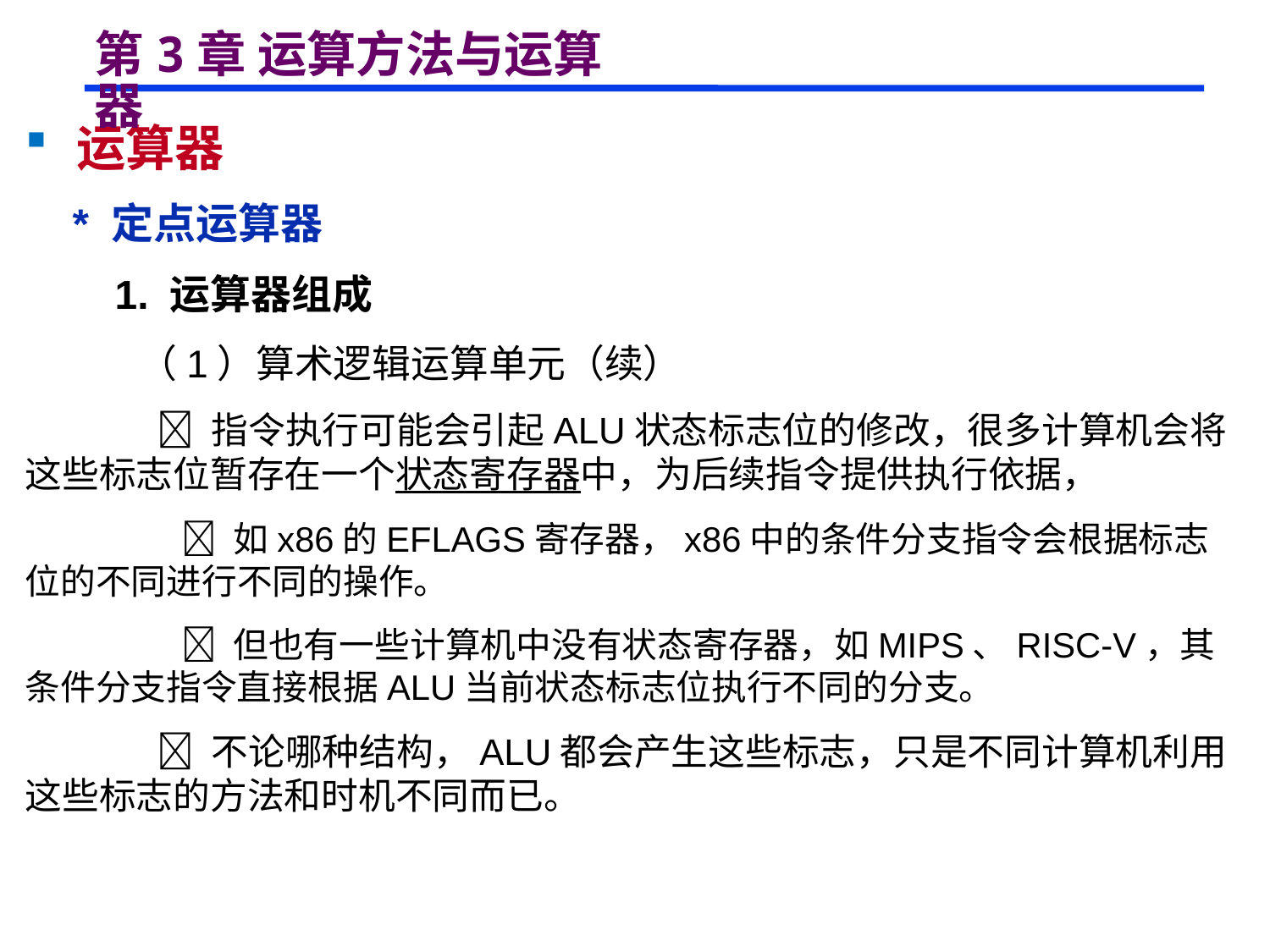

# 第3章 运算方法与运算器
 运算器
    * 定点运算器
        1. 运算器组成
            （1）算术逻辑运算单元（续）
                ♦ 指令执行可能会引起ALU状态标志位的修改，很多计算机会将这些标志位暂存在一个状态寄存器中，为后续指令提供执行依据，
                    ♣ 如x86的EFLAGS寄存器，x86中的条件分支指令会根据标志位的不同进行不同的操作。
                    ♣ 但也有一些计算机中没有状态寄存器，如MIPS、RISC-V，其条件分支指令直接根据ALU当前状态标志位执行不同的分支。
                ♦ 不论哪种结构，ALU都会产生这些标志，只是不同计算机利用这些标志的方法和时机不同而已。